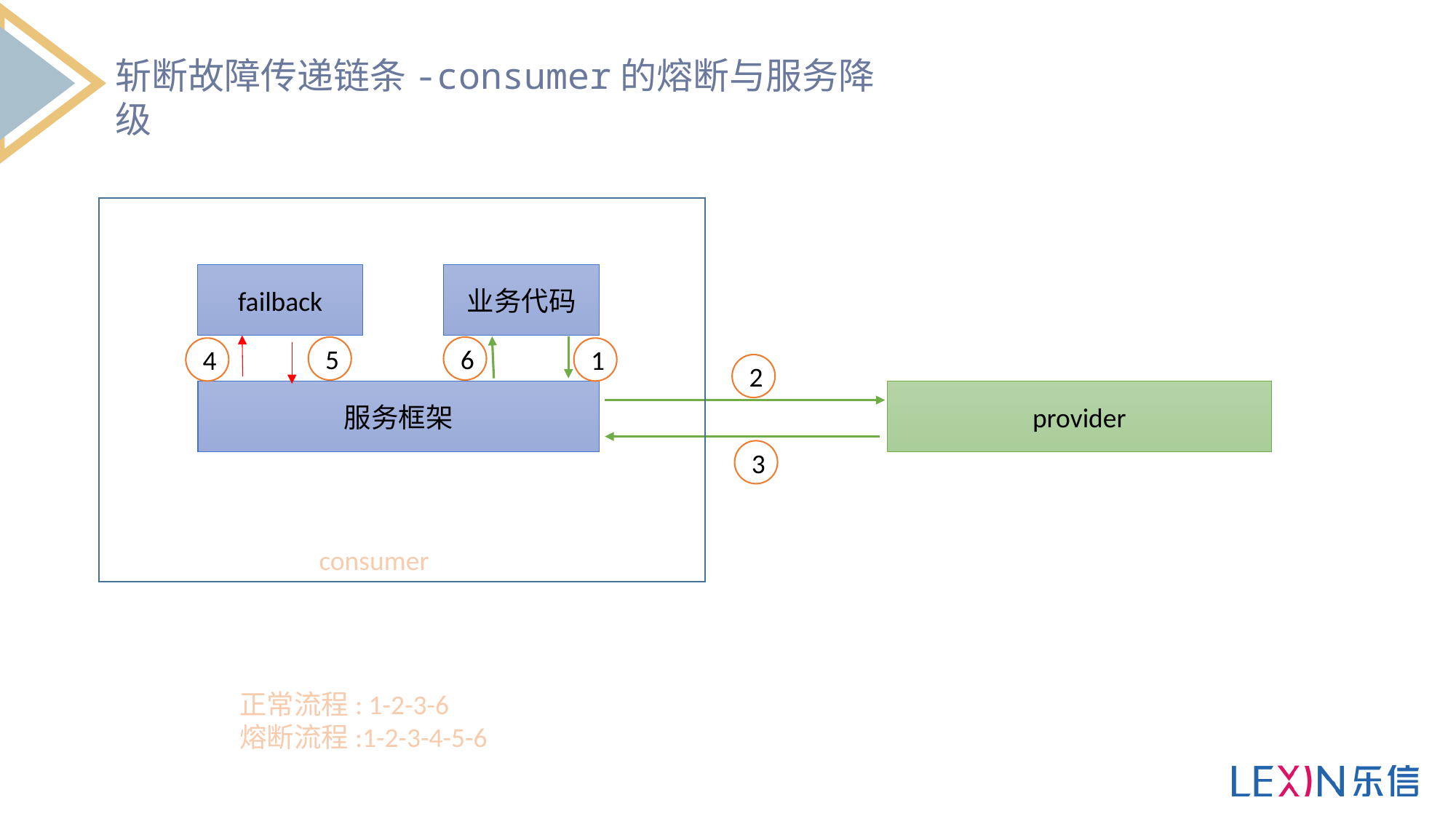

斩断故障传递链条-consumer的熔断与服务降级

failback
业务代码
5
6
4
1
2
服务框架
provider
3
consumer
正常流程: 1-2-3-6
熔断流程:1-2-3-4-5-6